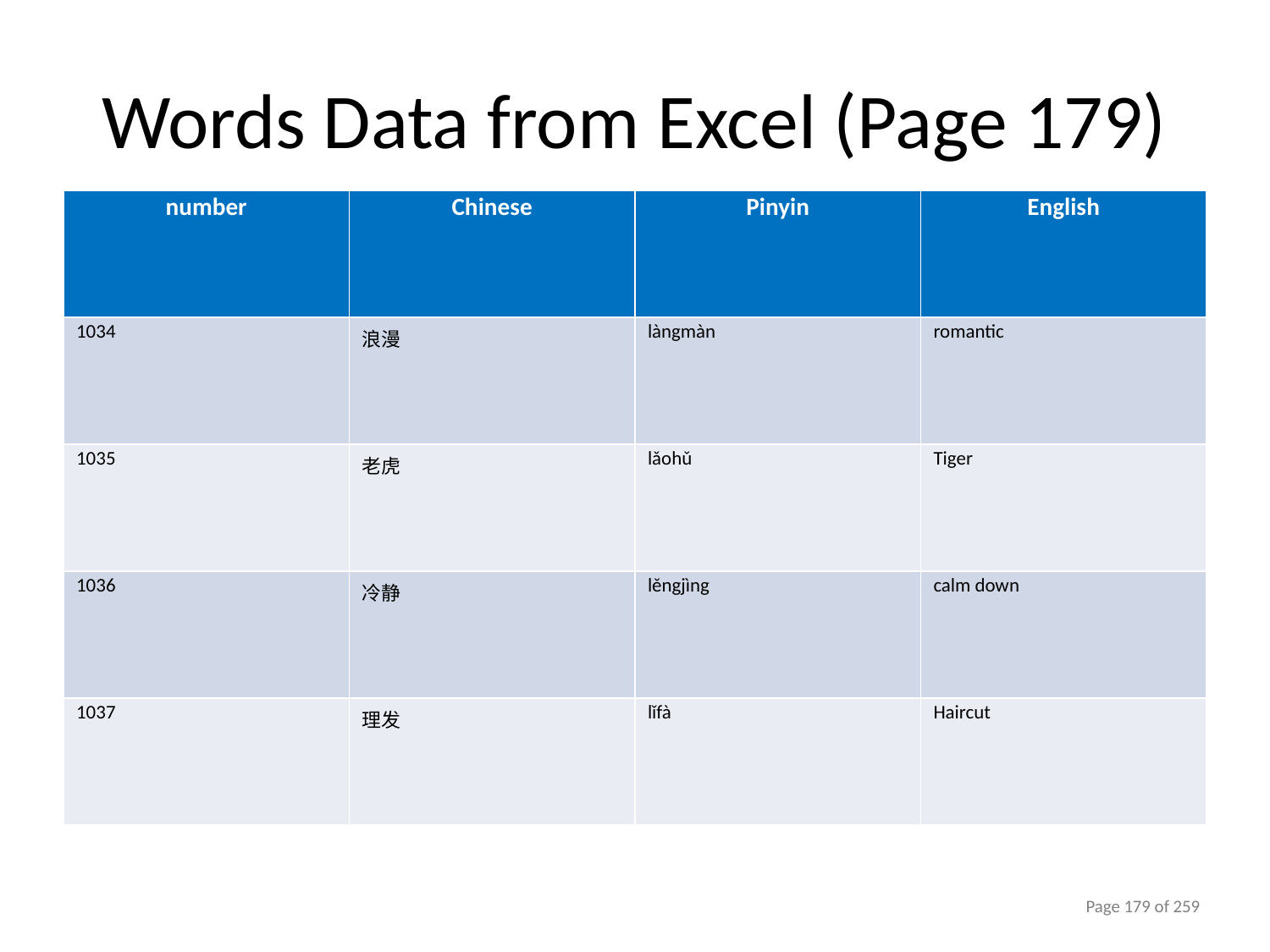

# Words Data from Excel (Page 179)
| number | Chinese | Pinyin | English |
| --- | --- | --- | --- |
| 1034 | 浪漫 | làngmàn | romantic |
| 1035 | 老虎 | lǎohǔ | Tiger |
| 1036 | 冷静 | lěngjìng | calm down |
| 1037 | 理发 | lǐfà | Haircut |

Page 179 of 259